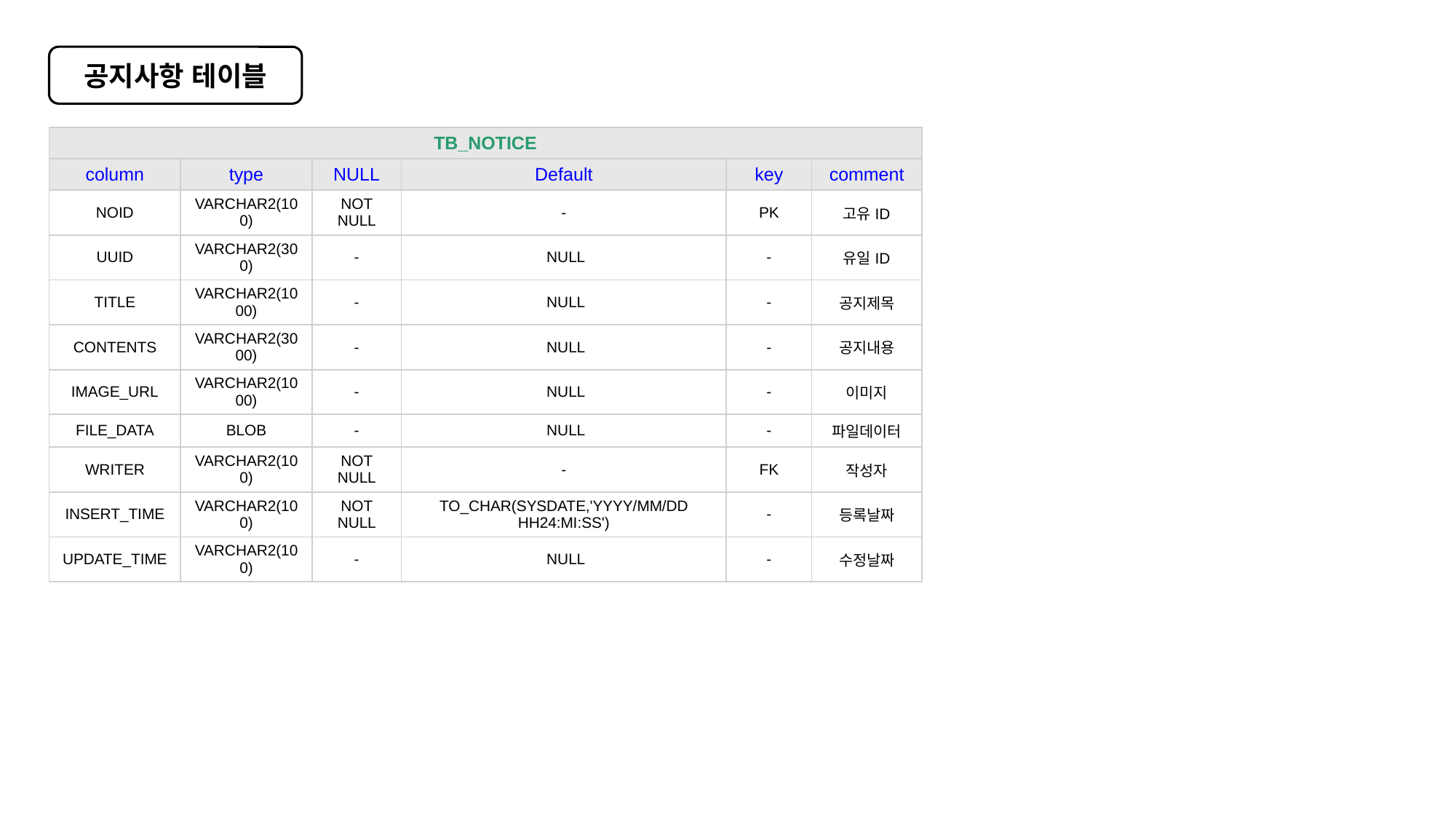

공지사항 테이블
| TB\_NOTICE |  |  |  |  |  |
| --- | --- | --- | --- | --- | --- |
| column | type | NULL | Default | key | comment |
| NOID | VARCHAR2(100) | NOT NULL | - | PK | 고유ID |
| UUID | VARCHAR2(300) | - | NULL | - | 유일ID |
| TITLE | VARCHAR2(1000) | - | NULL | - | 공지제목 |
| CONTENTS | VARCHAR2(3000) | - | NULL | - | 공지내용 |
| IMAGE\_URL | VARCHAR2(1000) | - | NULL | - | 이미지 |
| FILE\_DATA | BLOB | - | NULL | - | 파일데이터 |
| WRITER | VARCHAR2(100) | NOT NULL | - | FK | 작성자 |
| INSERT\_TIME | VARCHAR2(100) | NOT NULL | TO\_CHAR(SYSDATE,'YYYY/MM/DD HH24:MI:SS') | - | 등록날짜 |
| UPDATE\_TIME | VARCHAR2(100) | - | NULL | - | 수정날짜 |